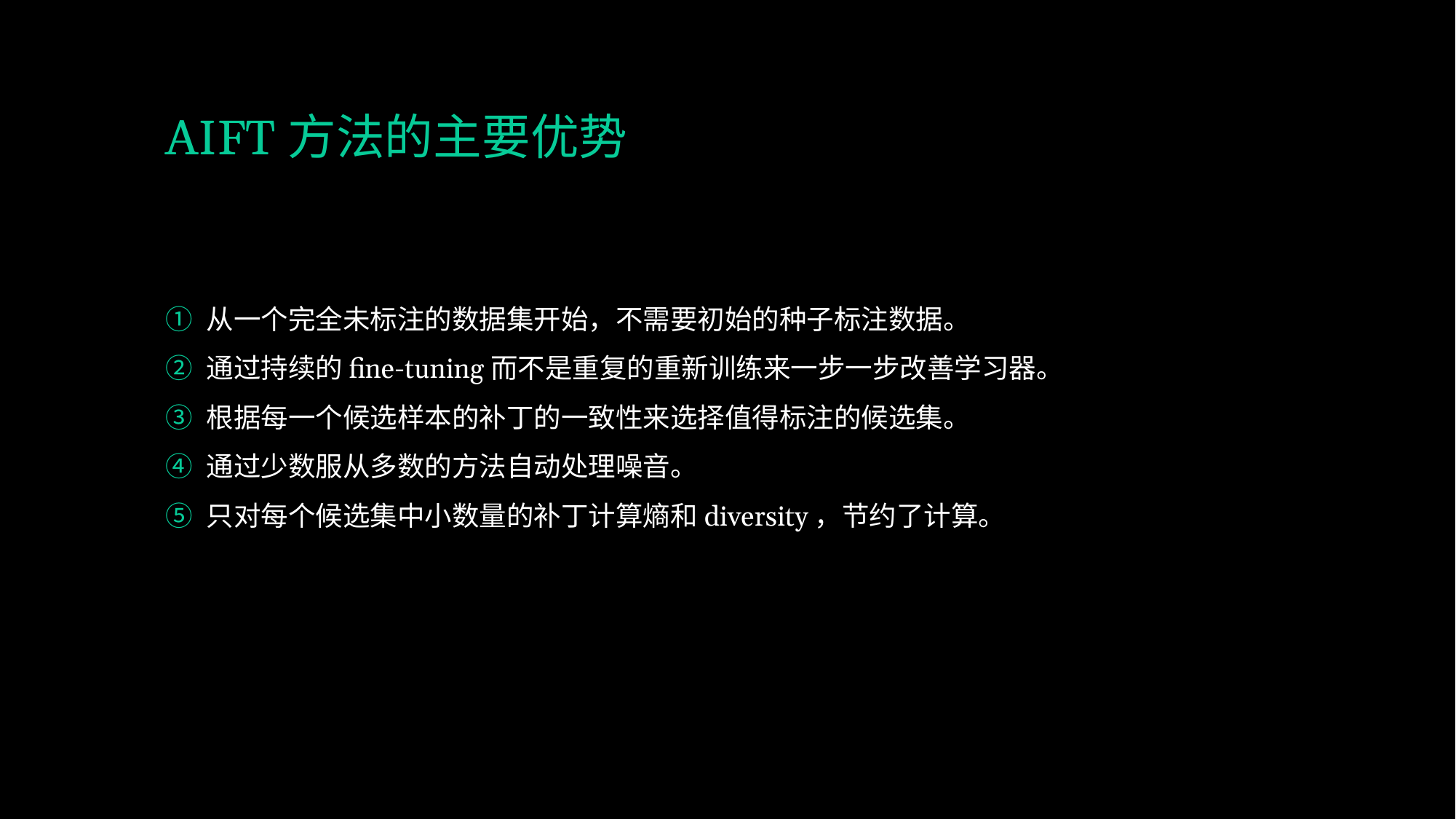

# AIFT方法的主要优势
从一个完全未标注的数据集开始，不需要初始的种子标注数据。
通过持续的fine-tuning而不是重复的重新训练来一步一步改善学习器。
根据每一个候选样本的补丁的一致性来选择值得标注的候选集。
通过少数服从多数的方法自动处理噪音。
只对每个候选集中小数量的补丁计算熵和diversity，节约了计算。